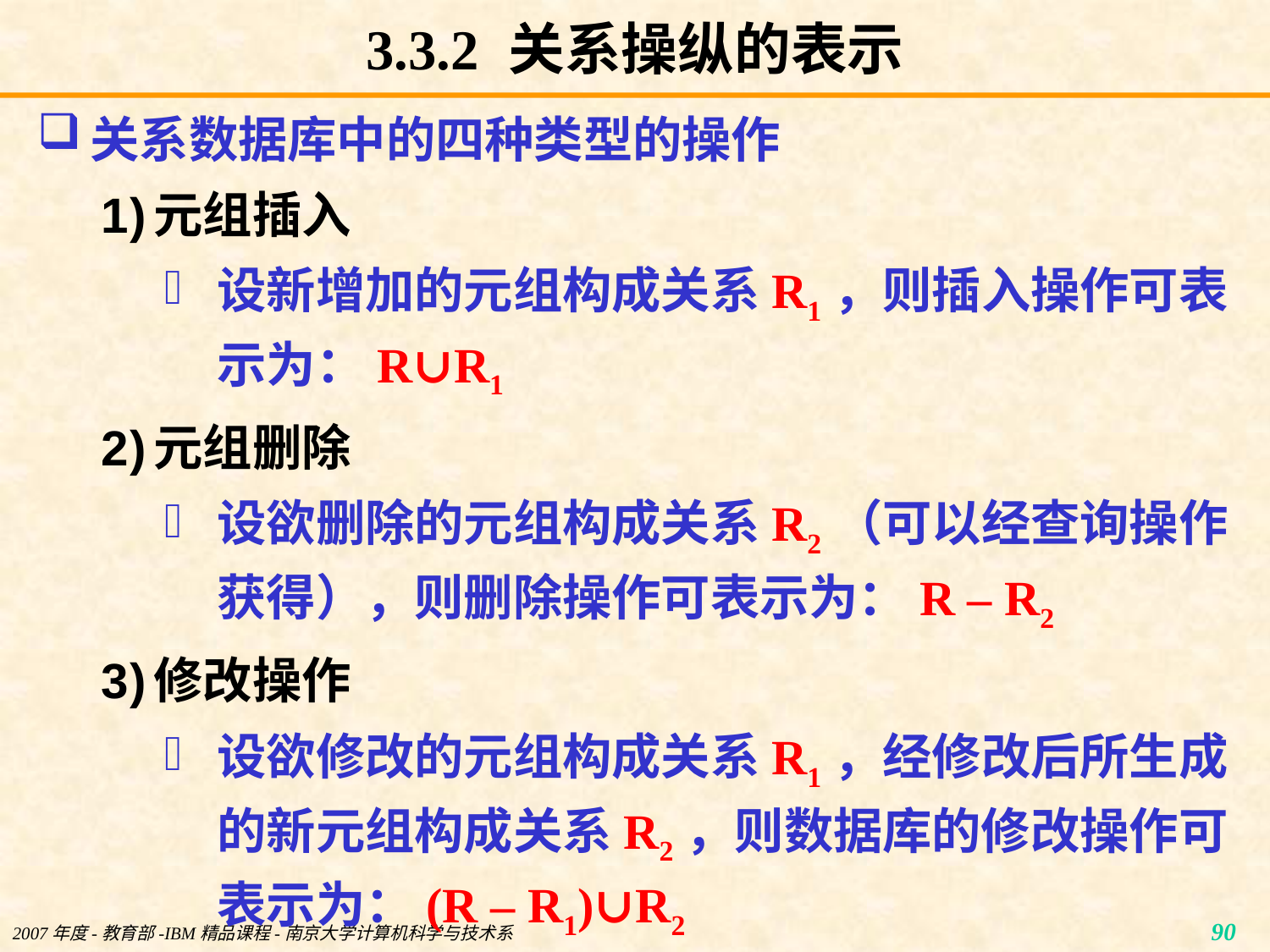

# 3.3.2 关系操纵的表示
关系数据库中的四种类型的操作
元组插入
设新增加的元组构成关系R1，则插入操作可表示为：R∪R1
元组删除
设欲删除的元组构成关系R2（可以经查询操作获得），则删除操作可表示为：R – R2
修改操作
设欲修改的元组构成关系R1，经修改后所生成的新元组构成关系R2，则数据库的修改操作可表示为：(R – R1)∪R2
90
2007年度-教育部-IBM精品课程-南京大学计算机科学与技术系